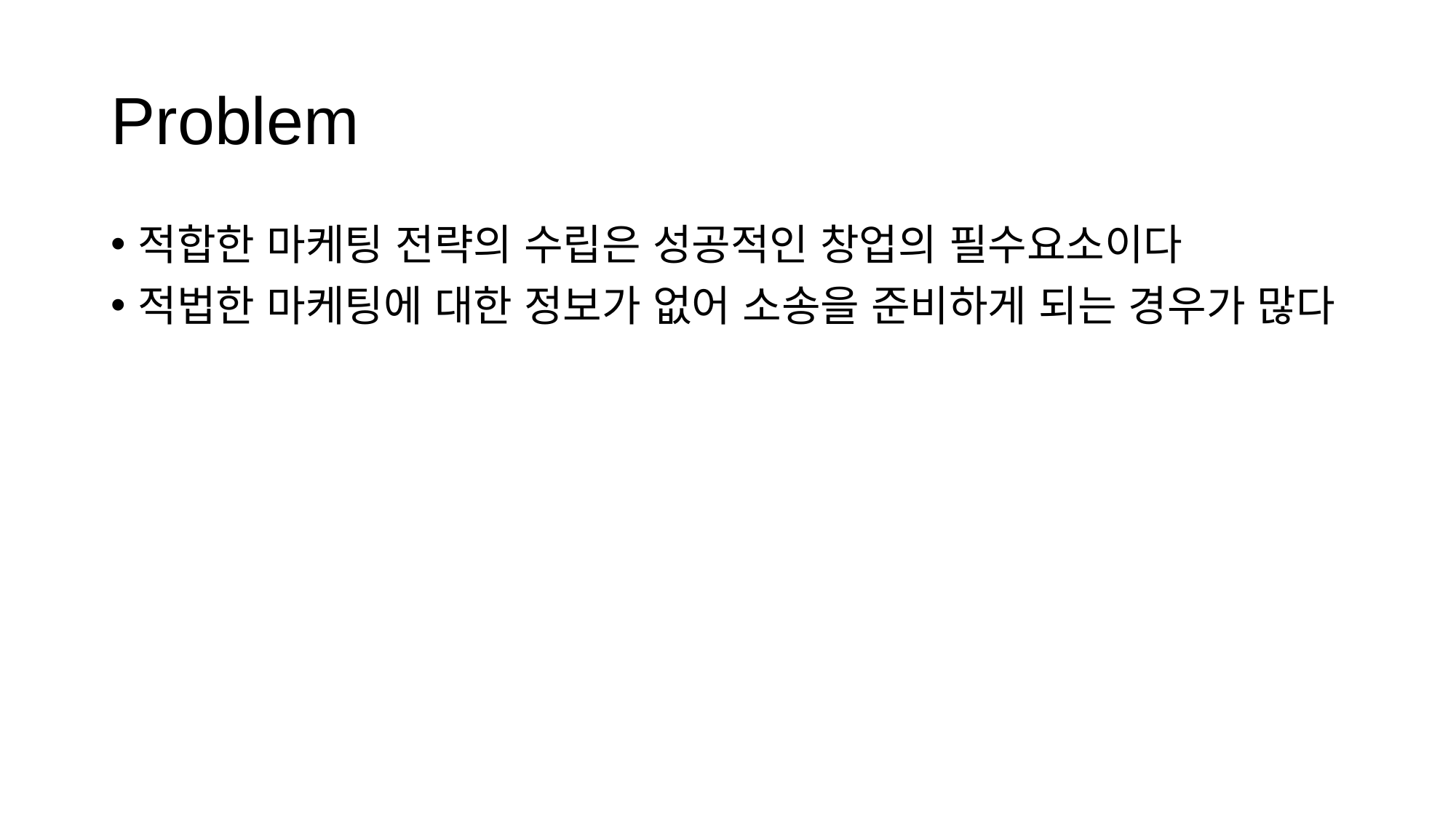

# Problem
적합한 마케팅 전략의 수립은 성공적인 창업의 필수요소이다
적법한 마케팅에 대한 정보가 없어 소송을 준비하게 되는 경우가 많다